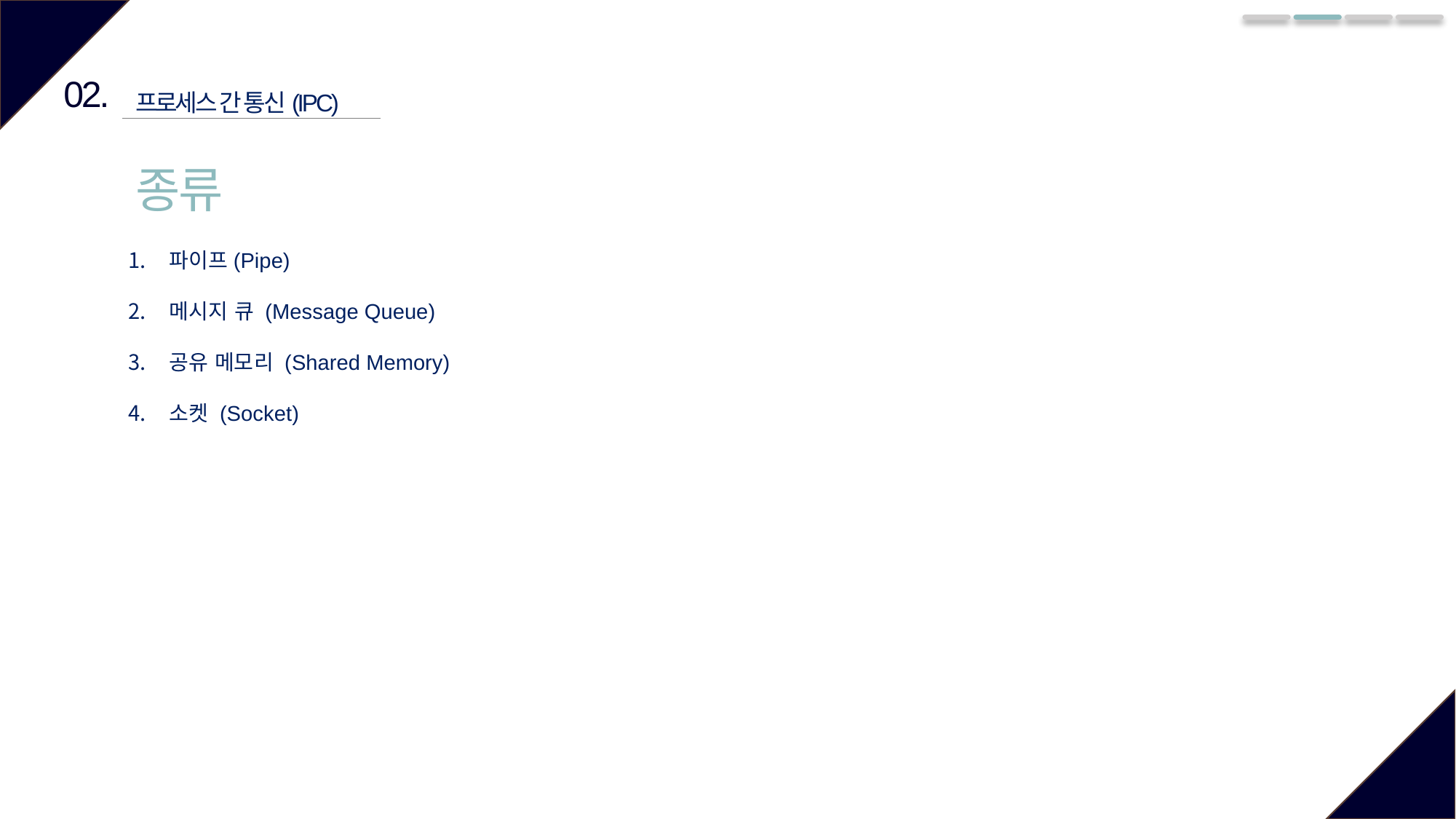

02.
프로세스 간 통신(IPC)
종류
파이프(Pipe)

메시지 큐 (Message Queue)

공유 메모리 (Shared Memory)

소켓 (Socket)